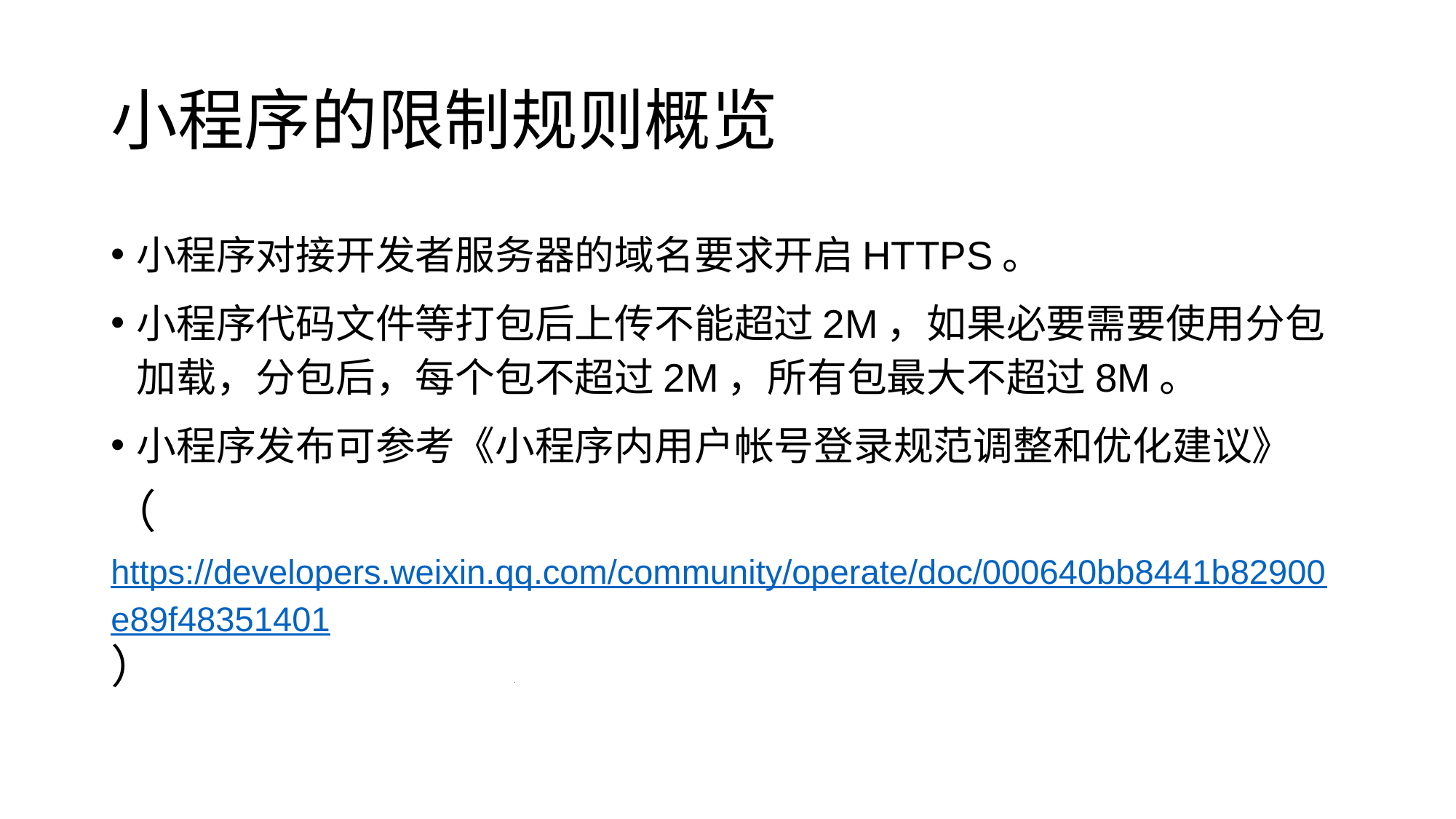

# 小程序的限制规则概览
小程序对接开发者服务器的域名要求开启HTTPS。
小程序代码文件等打包后上传不能超过2M，如果必要需要使用分包加载，分包后，每个包不超过2M，所有包最大不超过8M。
小程序发布可参考《小程序内用户帐号登录规范调整和优化建议》
（https://developers.weixin.qq.com/community/operate/doc/000640bb8441b82900e89f48351401）